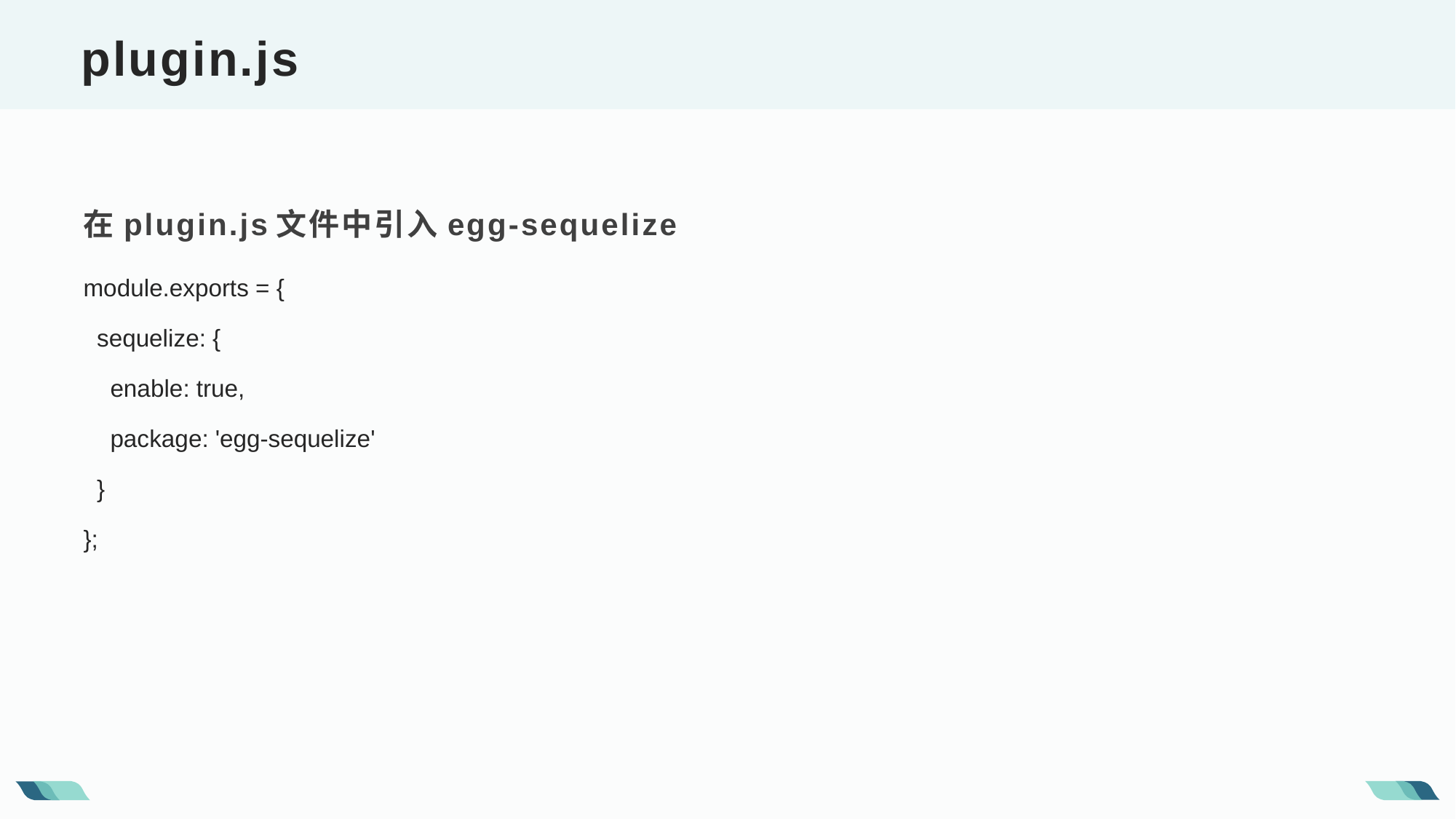

plugin.js
在plugin.js文件中引入egg-sequelize
module.exports = {
  sequelize: {
    enable: true,
    package: 'egg-sequelize'
  }
};